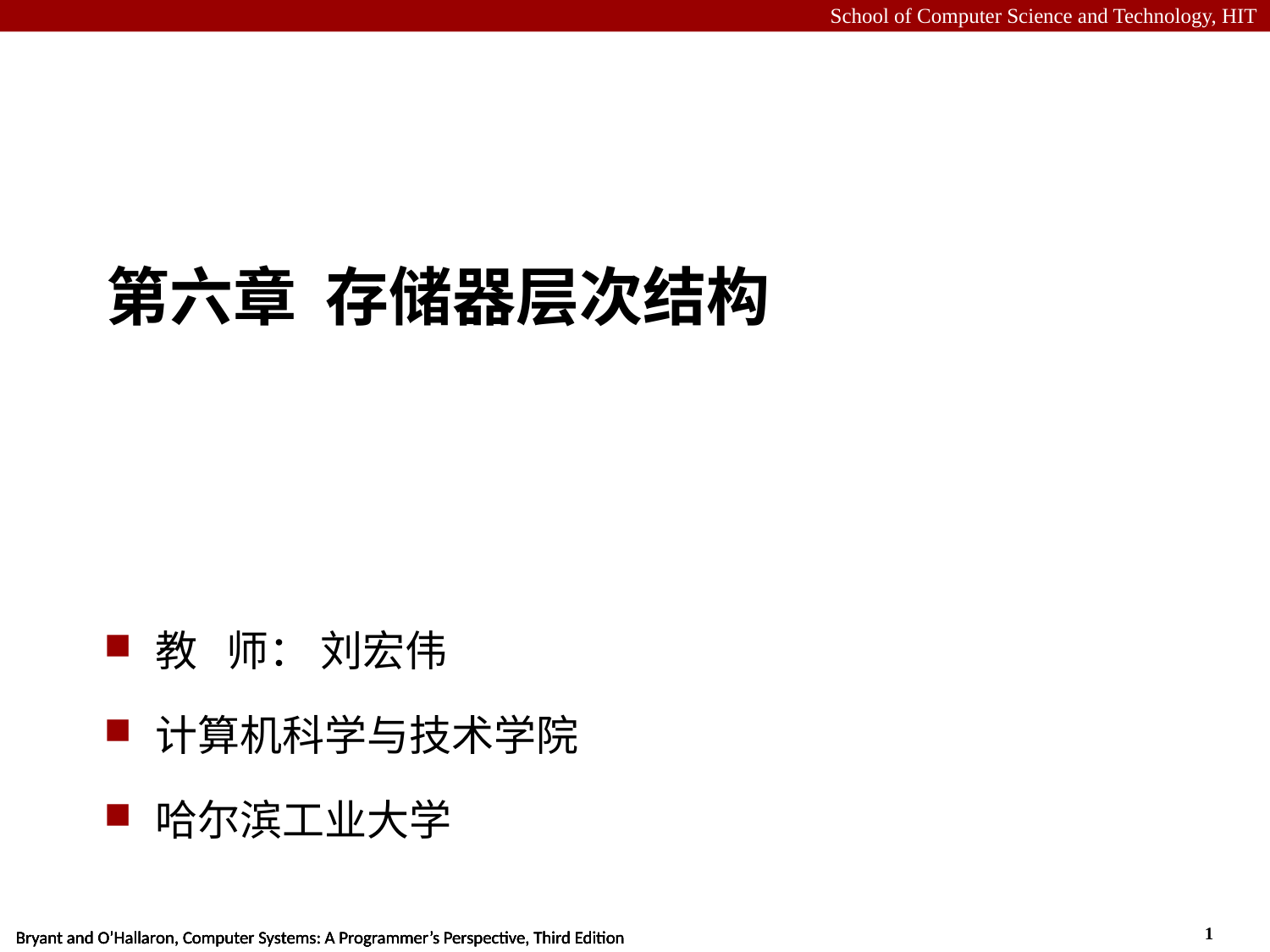

# 第六章  存储器层次结构
教   师： 刘宏伟
计算机科学与技术学院
哈尔滨工业大学